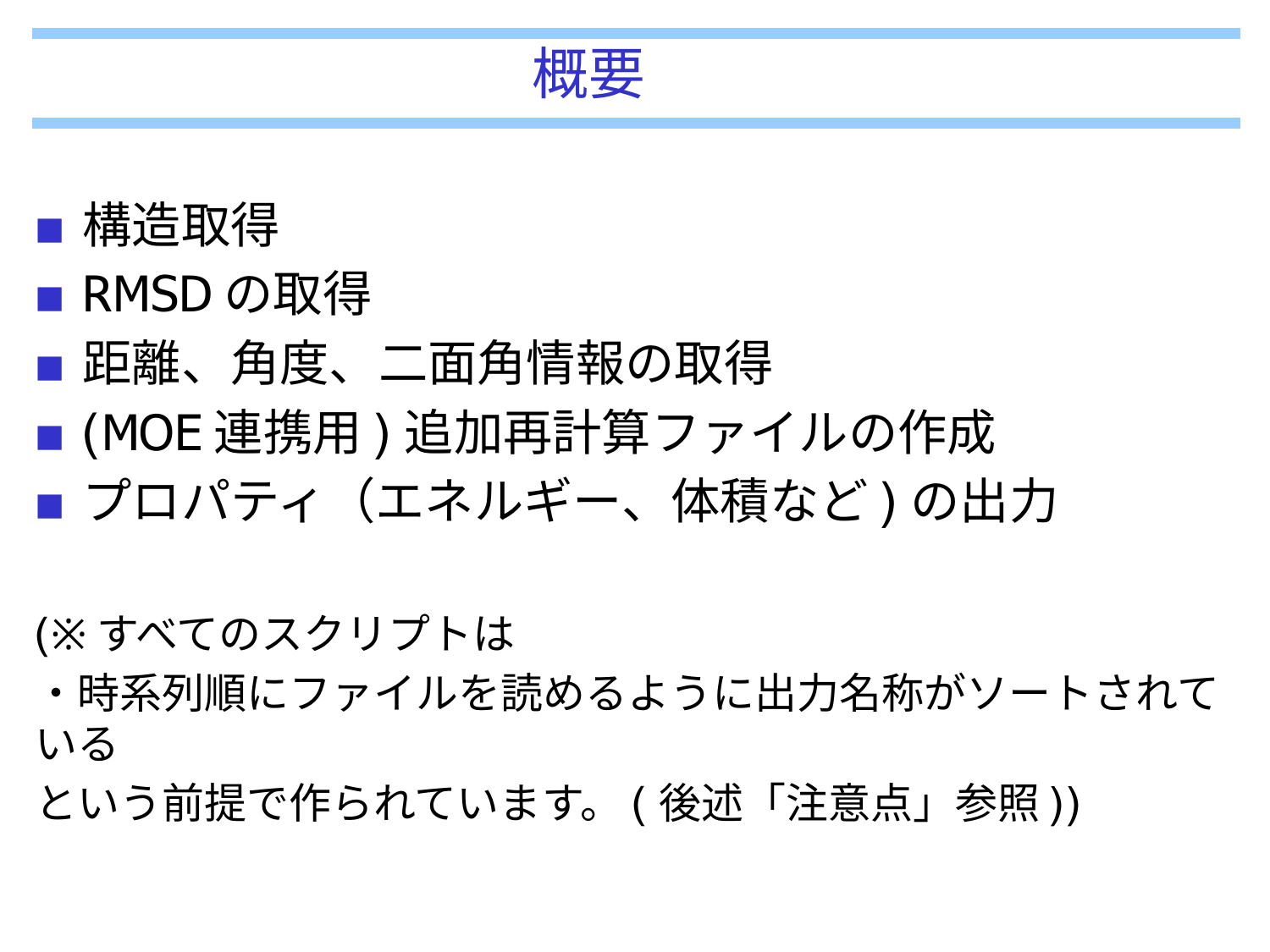

# 概要
構造取得
RMSDの取得
距離、角度、二面角情報の取得
(MOE連携用)追加再計算ファイルの作成
プロパティ（エネルギー、体積など)の出力

(※すべてのスクリプトは
・時系列順にファイルを読めるように出力名称がソートされている
という前提で作られています。(後述「注意点」参照))